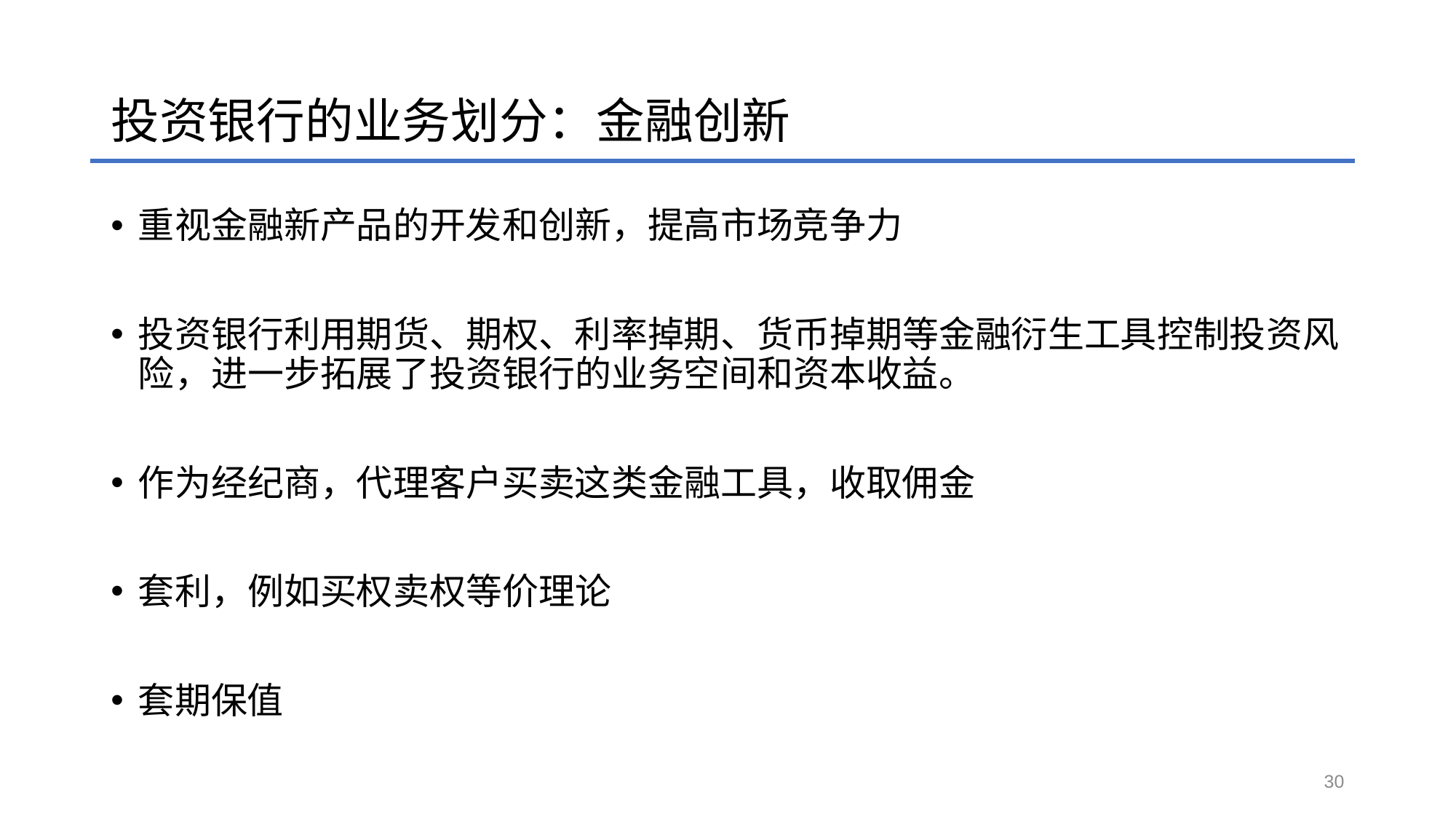

# 投资银行的业务划分：金融创新
重视金融新产品的开发和创新，提高市场竞争力

投资银行利用期货、期权、利率掉期、货币掉期等金融衍生工具控制投资风险，进一步拓展了投资银行的业务空间和资本收益。

作为经纪商，代理客户买卖这类金融工具，收取佣金

套利，例如买权卖权等价理论

套期保值
30